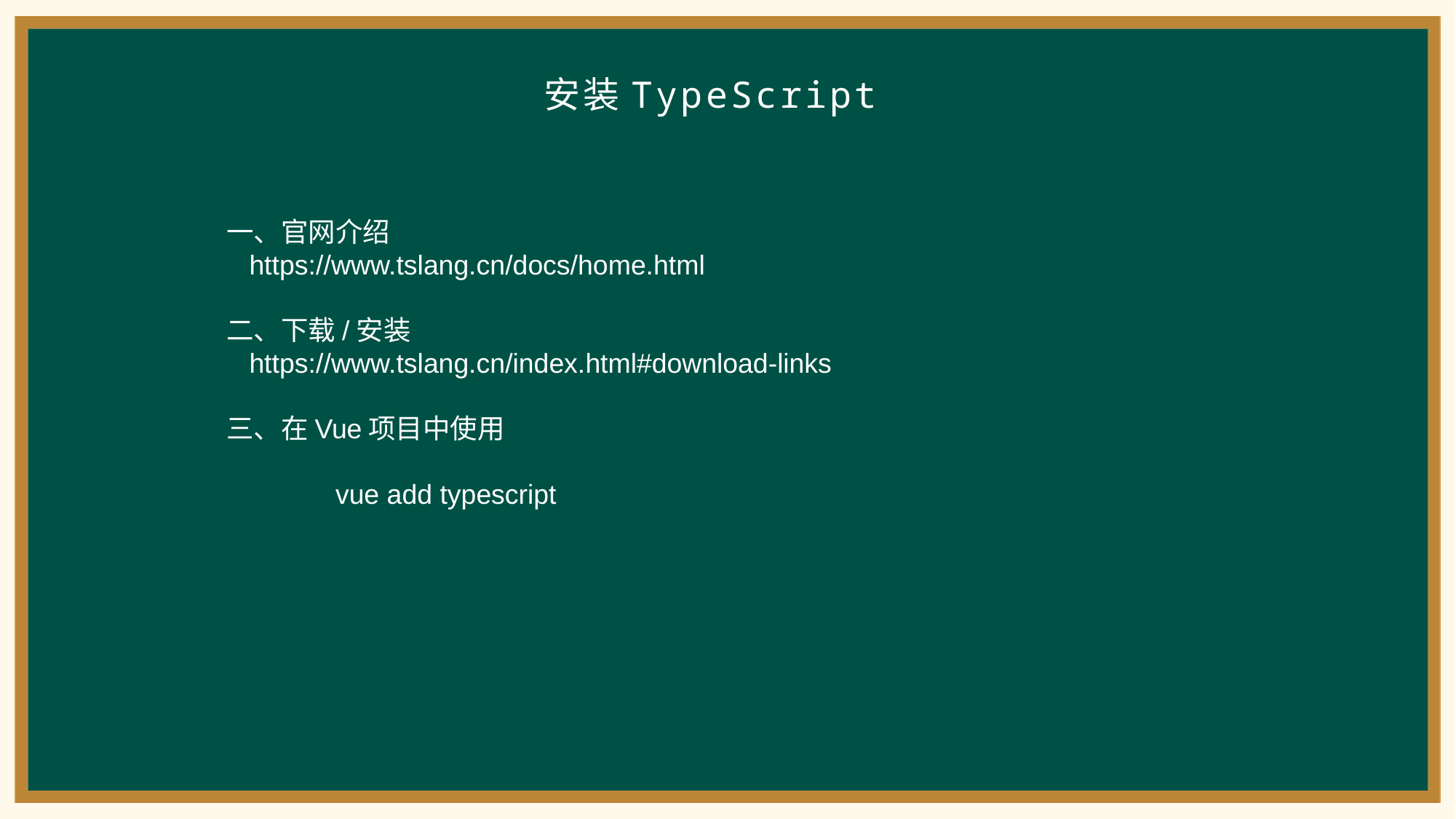

安装TypeScript
一、官网介绍
   https://www.tslang.cn/docs/home.html

二、下载/安装
   https://www.tslang.cn/index.html#download-links

三、在Vue项目中使用

	vue add typescript